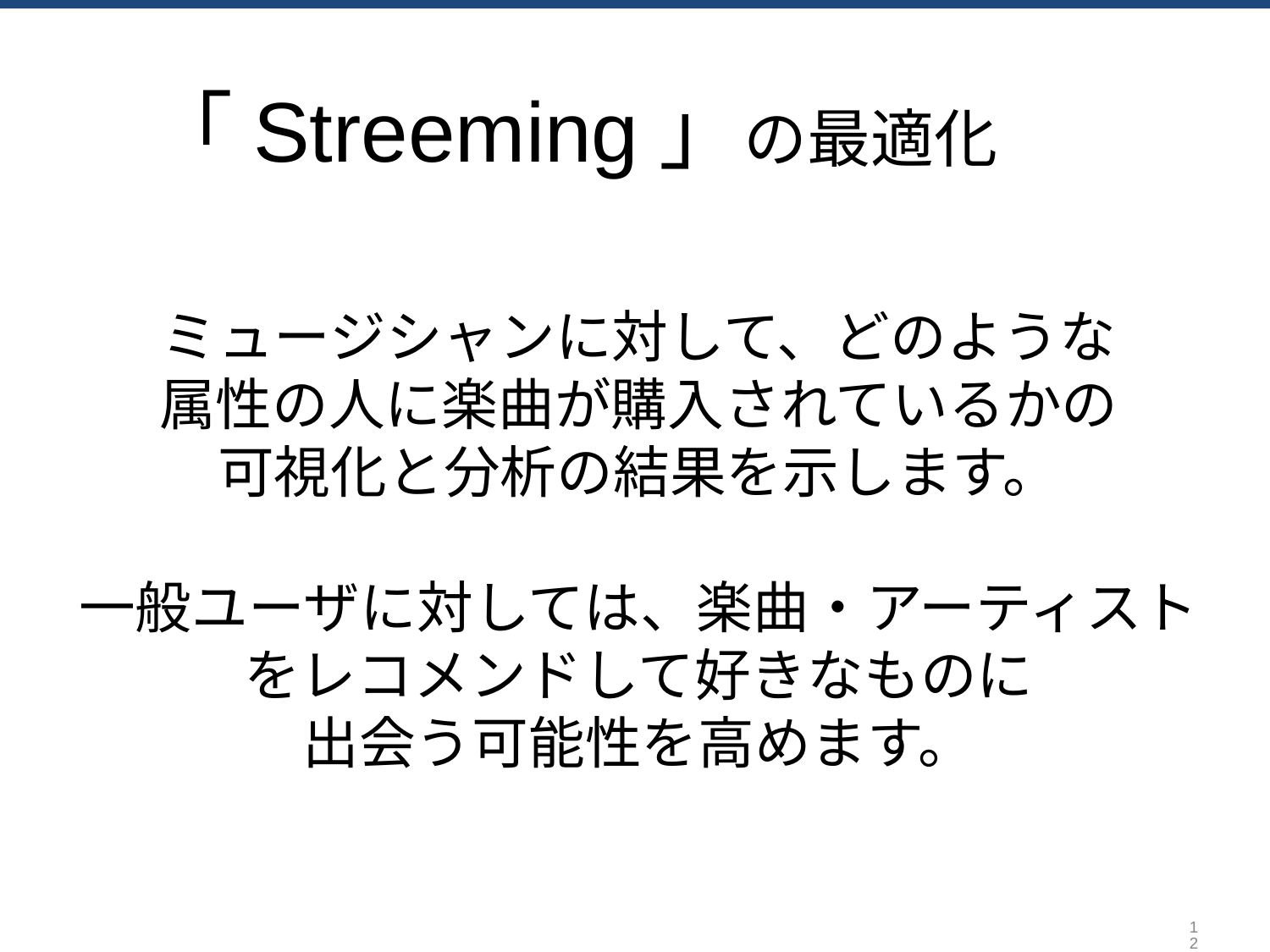

「Streeming」の最適化
ミュージシャンに対して、どのような
属性の人に楽曲が購入されているかの
可視化と分析の結果を示します。

一般ユーザに対しては、楽曲・アーティスト
をレコメンドして好きなものに
出会う可能性を高めます。
12